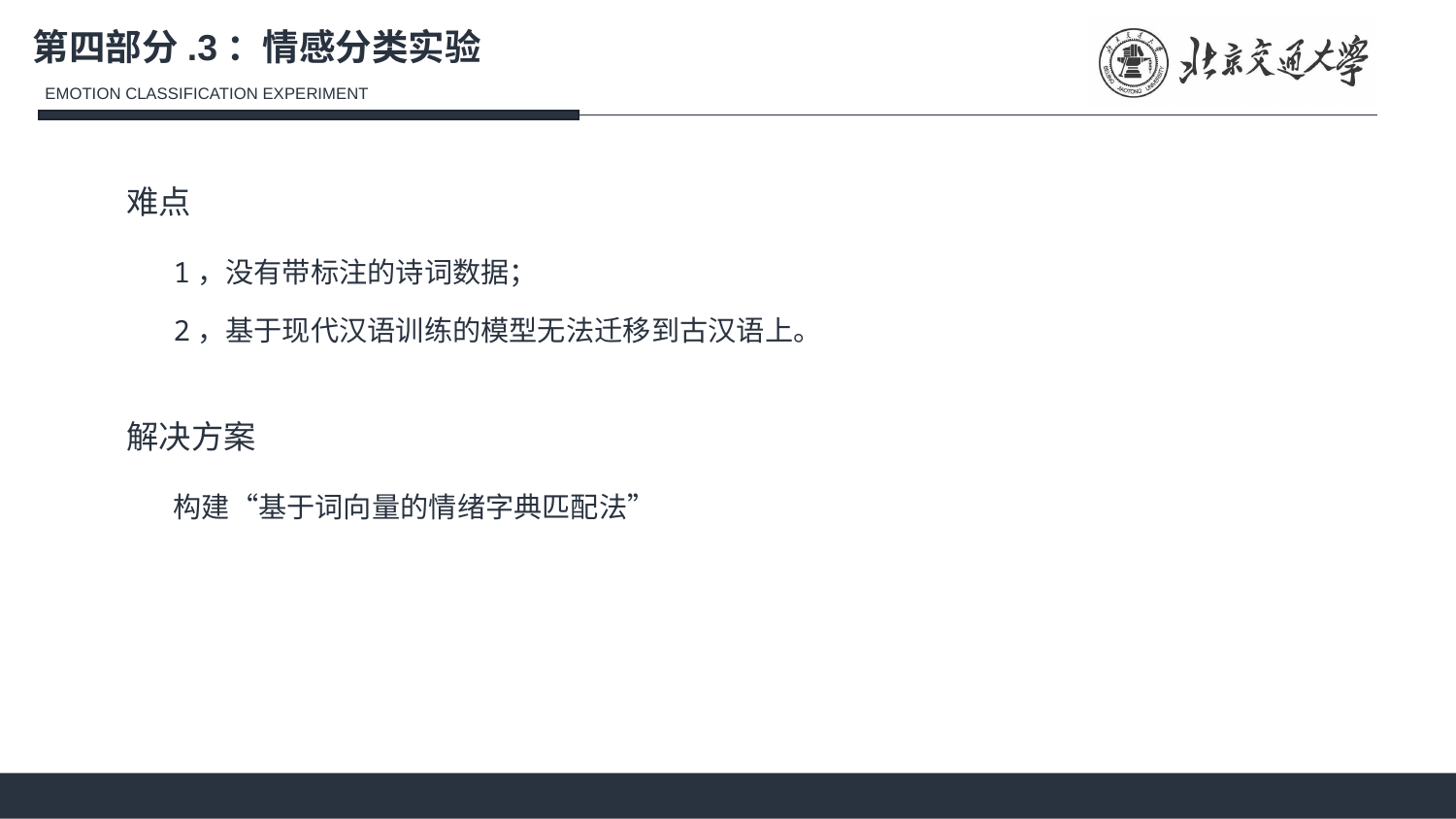

第四部分.3：情感分类实验
EMOTION CLASSIFICATION EXPERIMENT
难点
1，没有带标注的诗词数据；
2，基于现代汉语训练的模型无法迁移到古汉语上。
解决方案
构建“基于词向量的情绪字典匹配法”